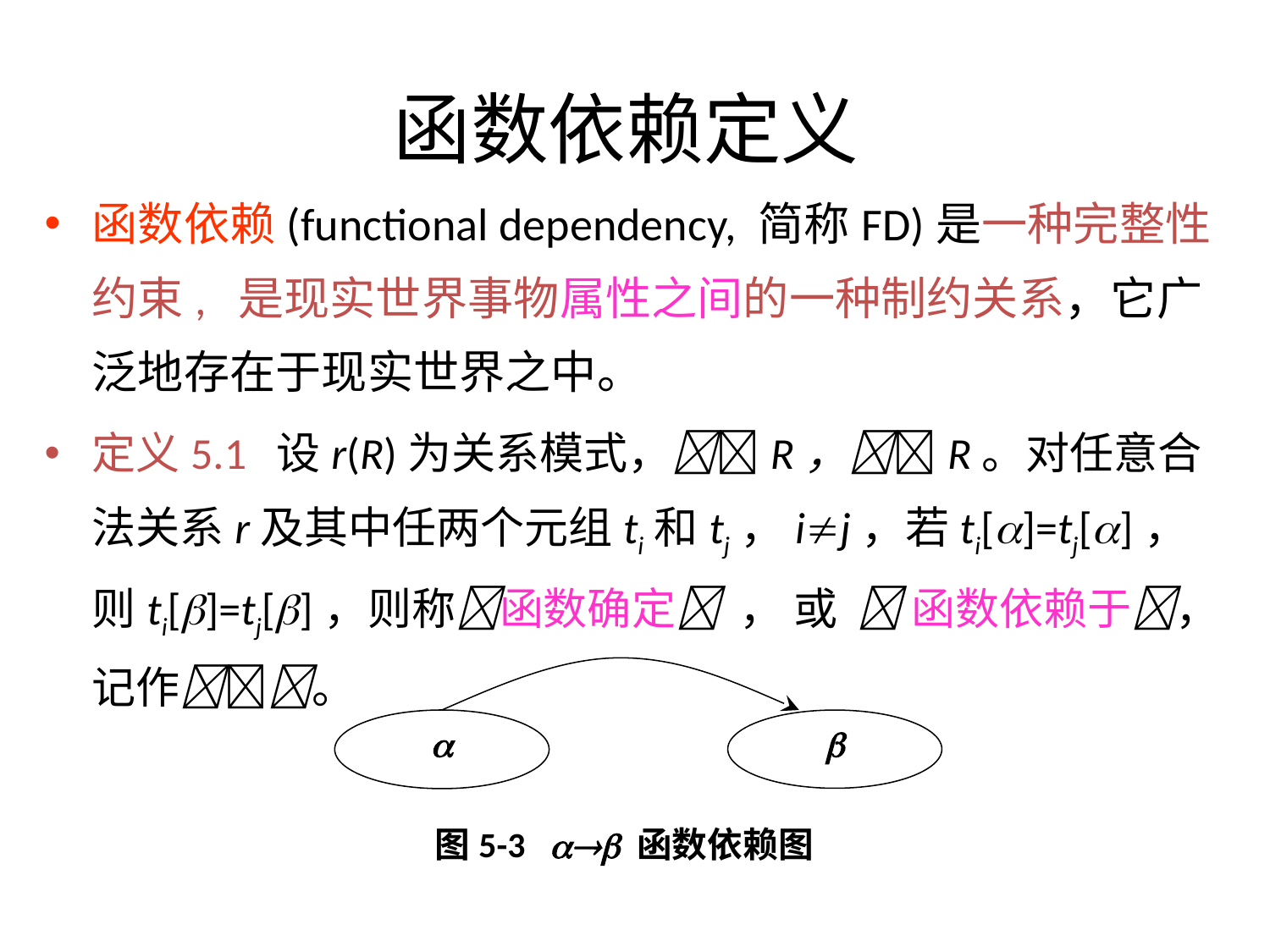

# 函数依赖定义
函数依赖(functional dependency, 简称FD)是一种完整性约束,  是现实世界事物属性之间的一种制约关系，它广泛地存在于现实世界之中。
定义5.1  设r(R)为关系模式，α⊆R，β⊆R。对任意合法关系r及其中任两个元组ti和tj，i≠j，若ti[α]=tj[α]，则ti[β]=tj[β]，则称α函数确定β  ， 或  β 函数依赖于α，记作α→β。

α
β
图5-3   α→β 函数依赖图